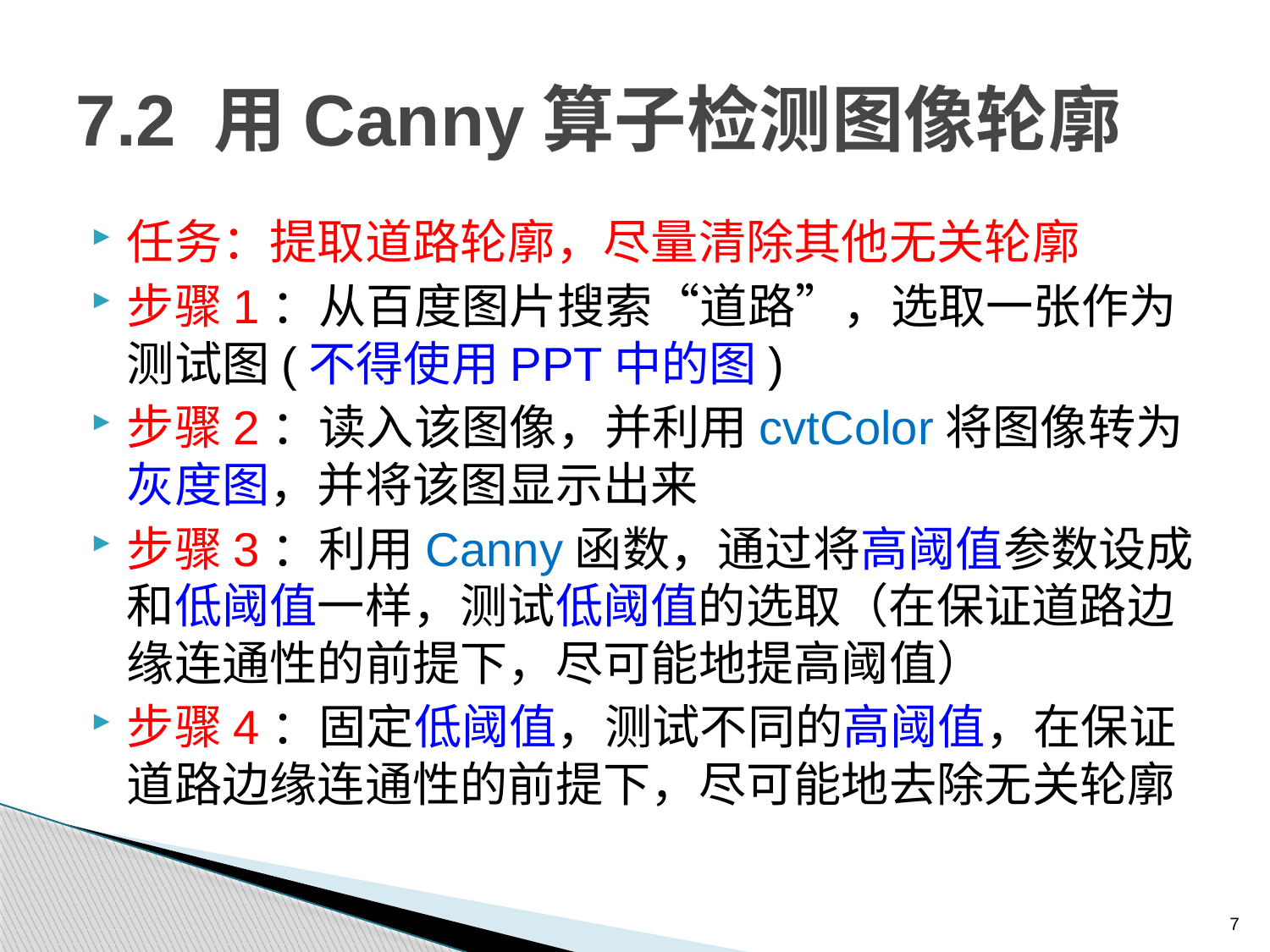

# 7.2 用Canny算子检测图像轮廓
任务：提取道路轮廓，尽量清除其他无关轮廓
步骤1：从百度图片搜索“道路”，选取一张作为测试图(不得使用PPT中的图)
步骤2：读入该图像，并利用cvtColor将图像转为灰度图，并将该图显示出来
步骤3：利用Canny函数，通过将高阈值参数设成和低阈值一样，测试低阈值的选取（在保证道路边缘连通性的前提下，尽可能地提高阈值）
步骤4：固定低阈值，测试不同的高阈值，在保证道路边缘连通性的前提下，尽可能地去除无关轮廓
7